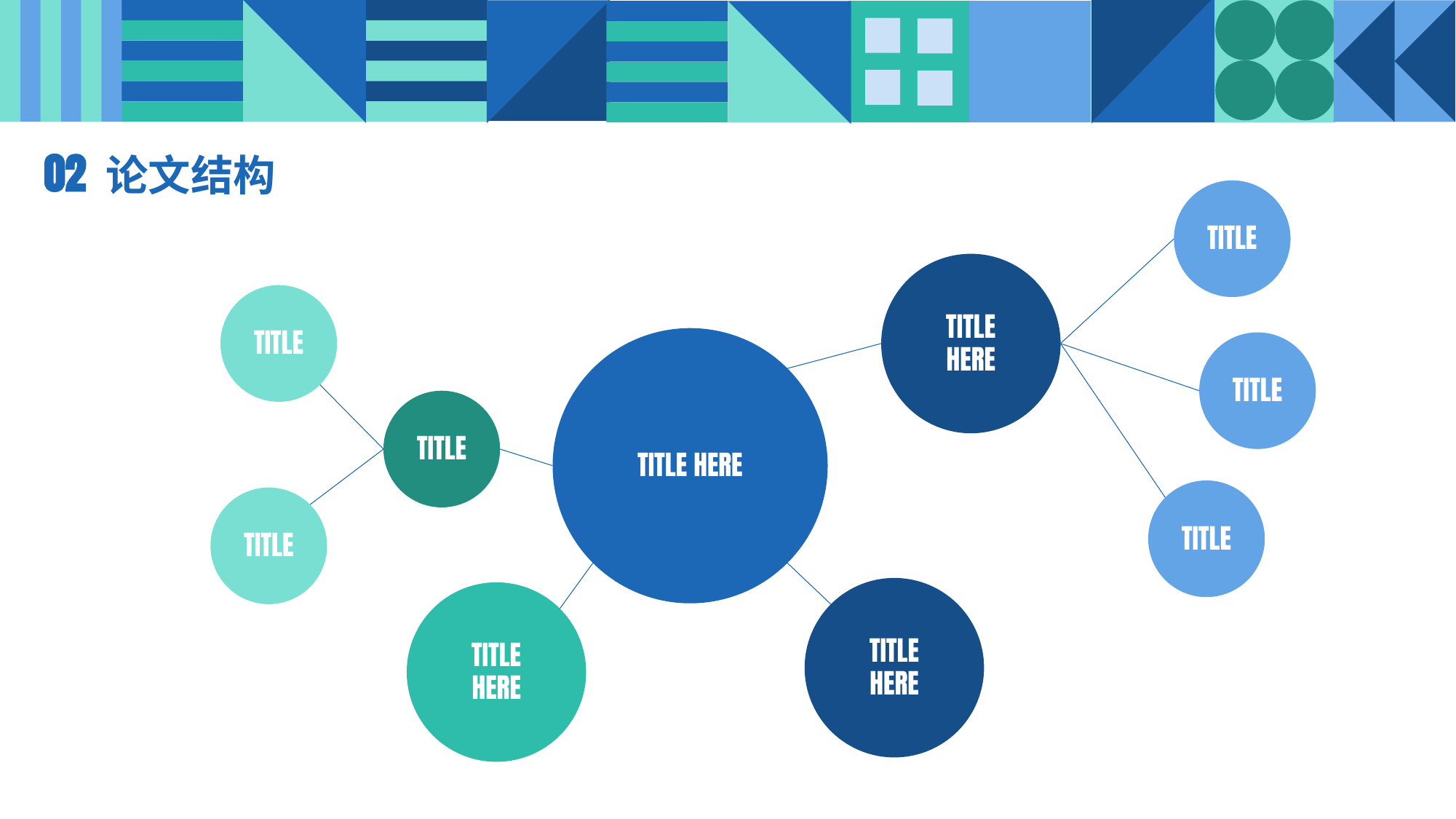

02 论文结构
TITLE
TITLE HERE
TITLE
TITLE HERE
TITLE
TITLE
TITLE
TITLE
TITLE HERE
TITLE HERE